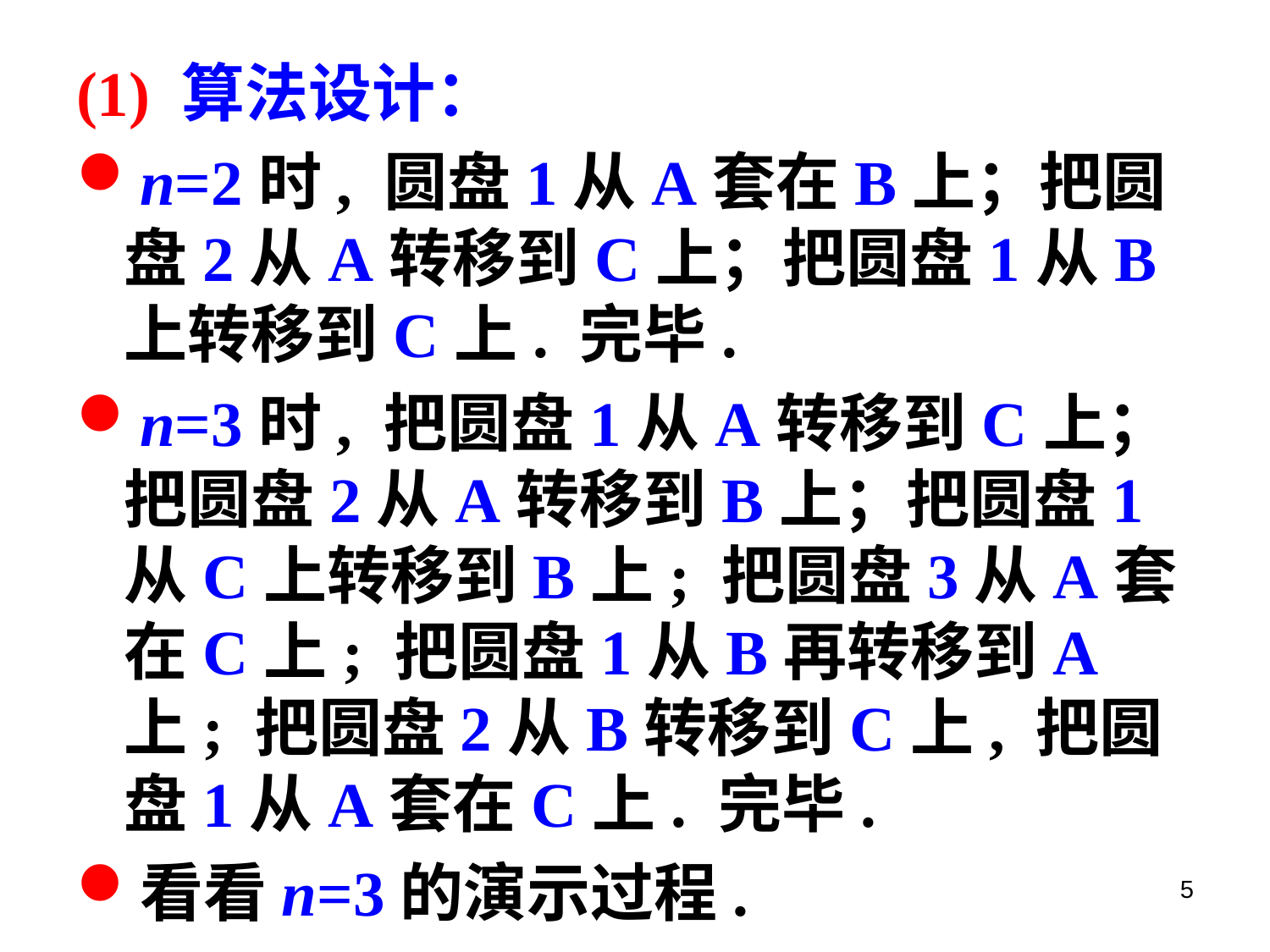

(1) 算法设计：
n=2时, 圆盘1从A套在B上；把圆盘2从A转移到C上；把圆盘1从B上转移到C上. 完毕.
n=3时, 把圆盘1从A转移到C上；把圆盘2从A转移到B上；把圆盘1从C上转移到B上; 把圆盘3从A套在C上; 把圆盘1从B再转移到A上; 把圆盘2从B转移到C上, 把圆盘1从A套在C上. 完毕.
看看n=3的演示过程.
5